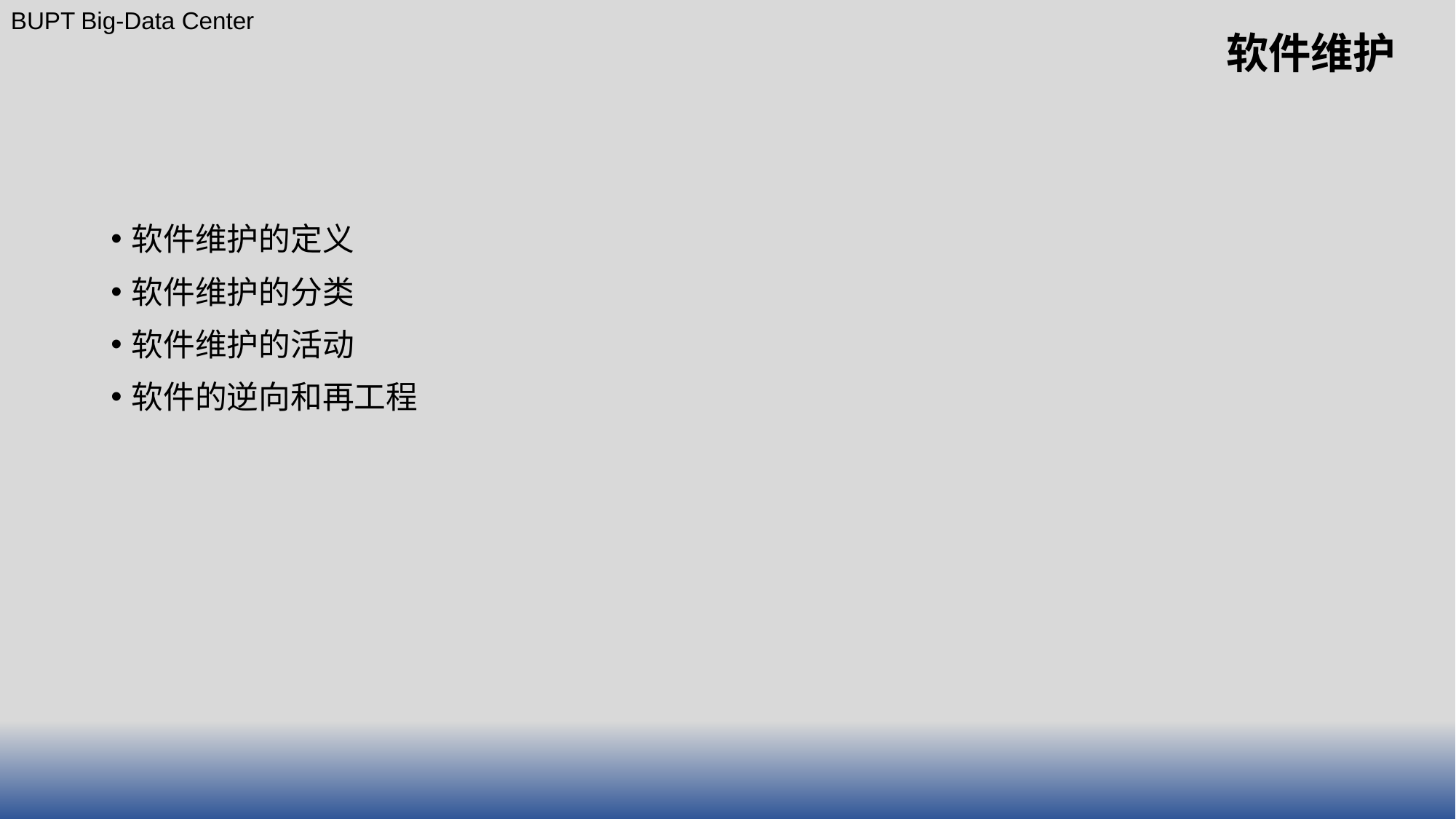

# 软件维护
软件维护的定义
软件维护的分类
软件维护的活动
软件的逆向和再工程